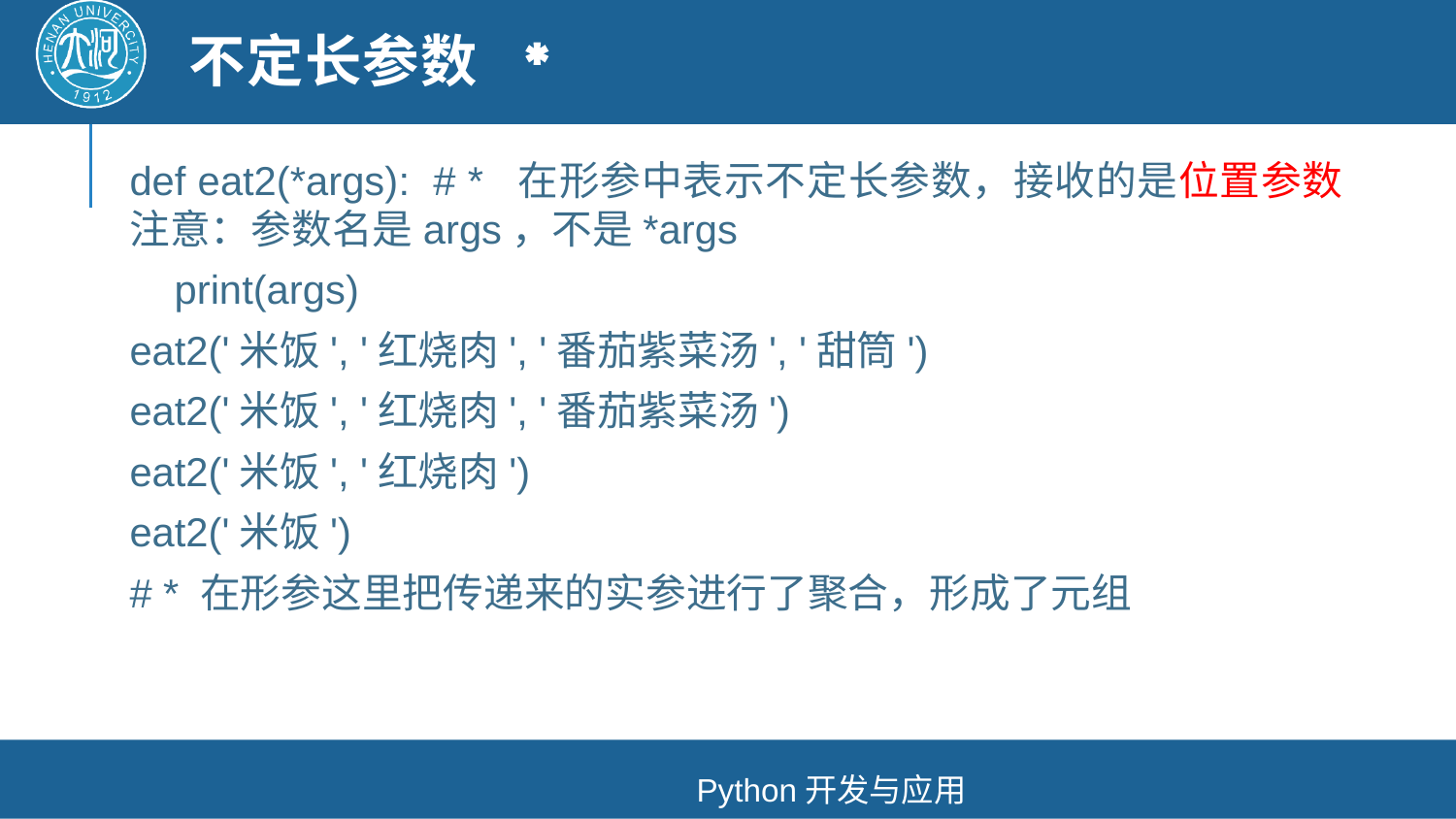

# 不定长参数  *
def eat2(*args):  # *  在形参中表示不定长参数，接收的是位置参数   注意：参数名是args，不是*args
    print(args)
eat2('米饭', '红烧肉', '番茄紫菜汤', '甜筒')
eat2('米饭', '红烧肉', '番茄紫菜汤')
eat2('米饭', '红烧肉')
eat2('米饭')
# * 在形参这里把传递来的实参进行了聚合，形成了元组

Python开发与应用
24